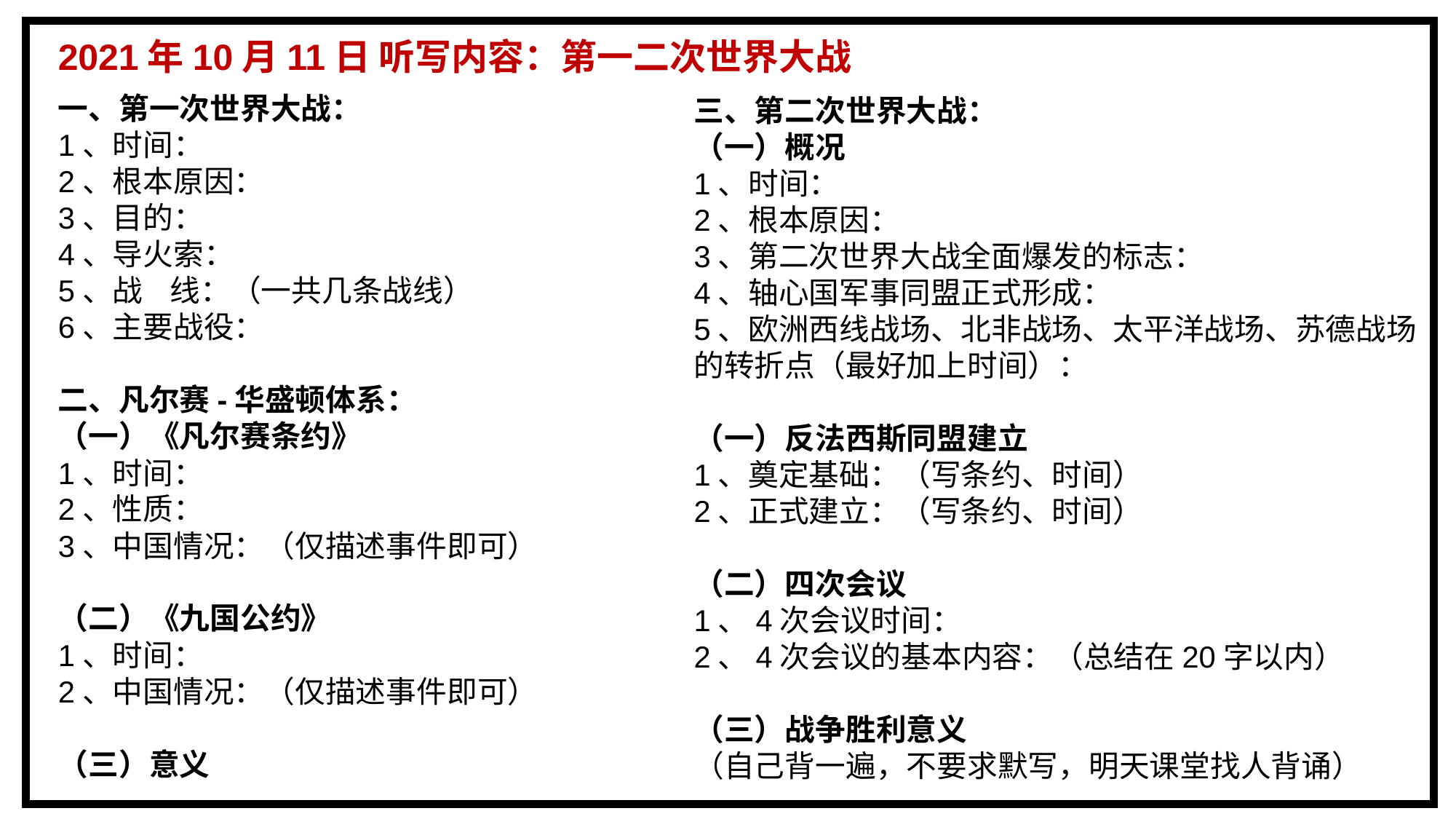

2021年10月11日 听写内容：第一二次世界大战
一、第一次世界大战：
1、时间：
2、根本原因：
3、目的：
4、导火索：
5、战    线：（一共几条战线）
6、主要战役：

二、凡尔赛-华盛顿体系：
（一）《凡尔赛条约》
1、时间：
2、性质：
3、中国情况：（仅描述事件即可）

（二）《九国公约》
1、时间：
2、中国情况：（仅描述事件即可）

（三）意义
三、第二次世界大战：
（一）概况
1、时间：
2、根本原因：
3、第二次世界大战全面爆发的标志：
4、轴心国军事同盟正式形成：
5、欧洲西线战场、北非战场、太平洋战场、苏德战场的转折点（最好加上时间）：

（一）反法西斯同盟建立
1、奠定基础：（写条约、时间）
2、正式建立：（写条约、时间）

（二）四次会议
1、4次会议时间：
2、4次会议的基本内容：（总结在20字以内）

（三）战争胜利意义
（自己背一遍，不要求默写，明天课堂找人背诵）